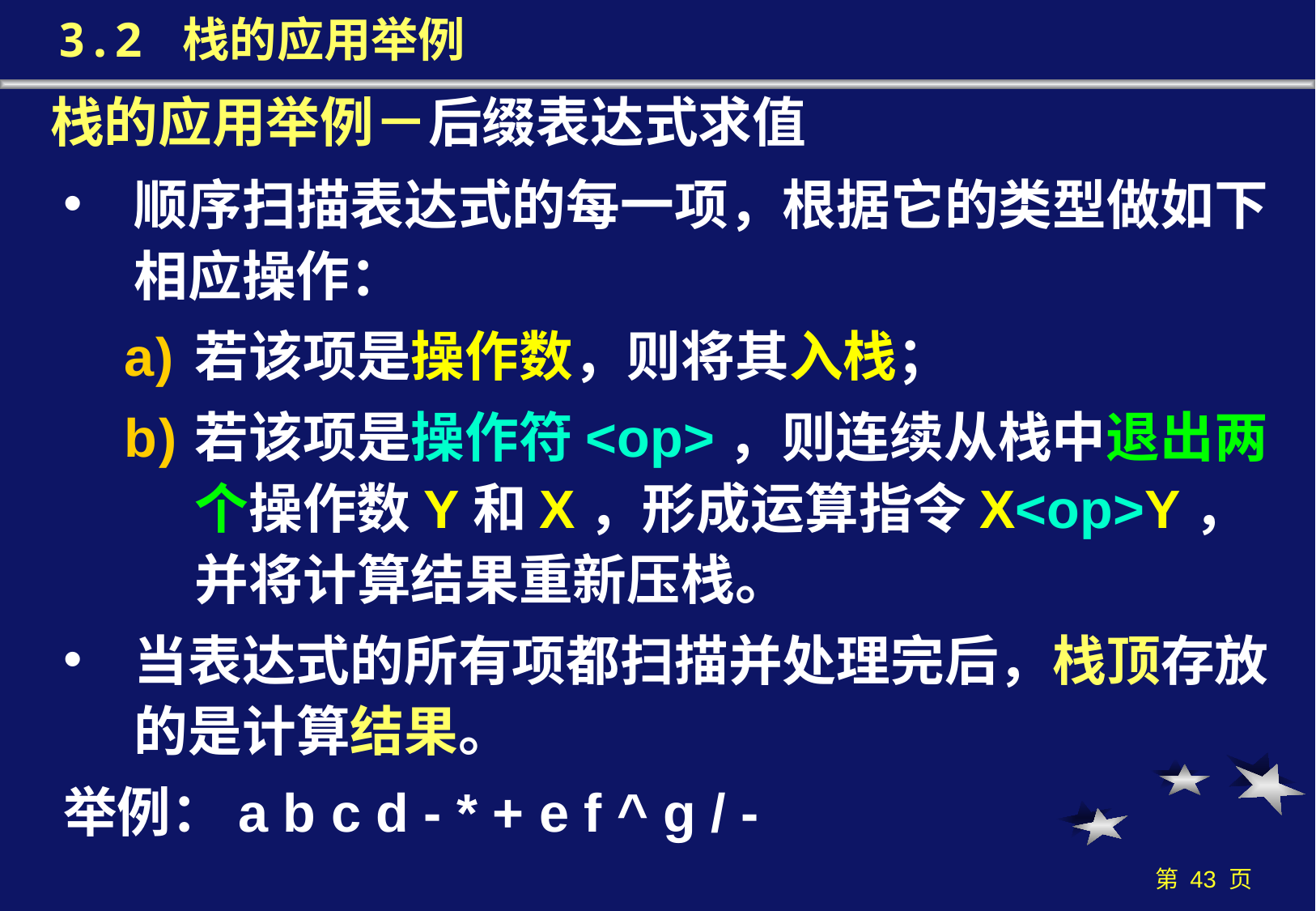

3.2 栈的应用举例
# 栈的应用举例－后缀表达式求值
顺序扫描表达式的每一项，根据它的类型做如下相应操作：
若该项是操作数，则将其入栈；
若该项是操作符<op>，则连续从栈中退出两个操作数Y和X，形成运算指令X<op>Y，并将计算结果重新压栈。
当表达式的所有项都扫描并处理完后，栈顶存放的是计算结果。
举例：a b c d - * + e f ^ g / -